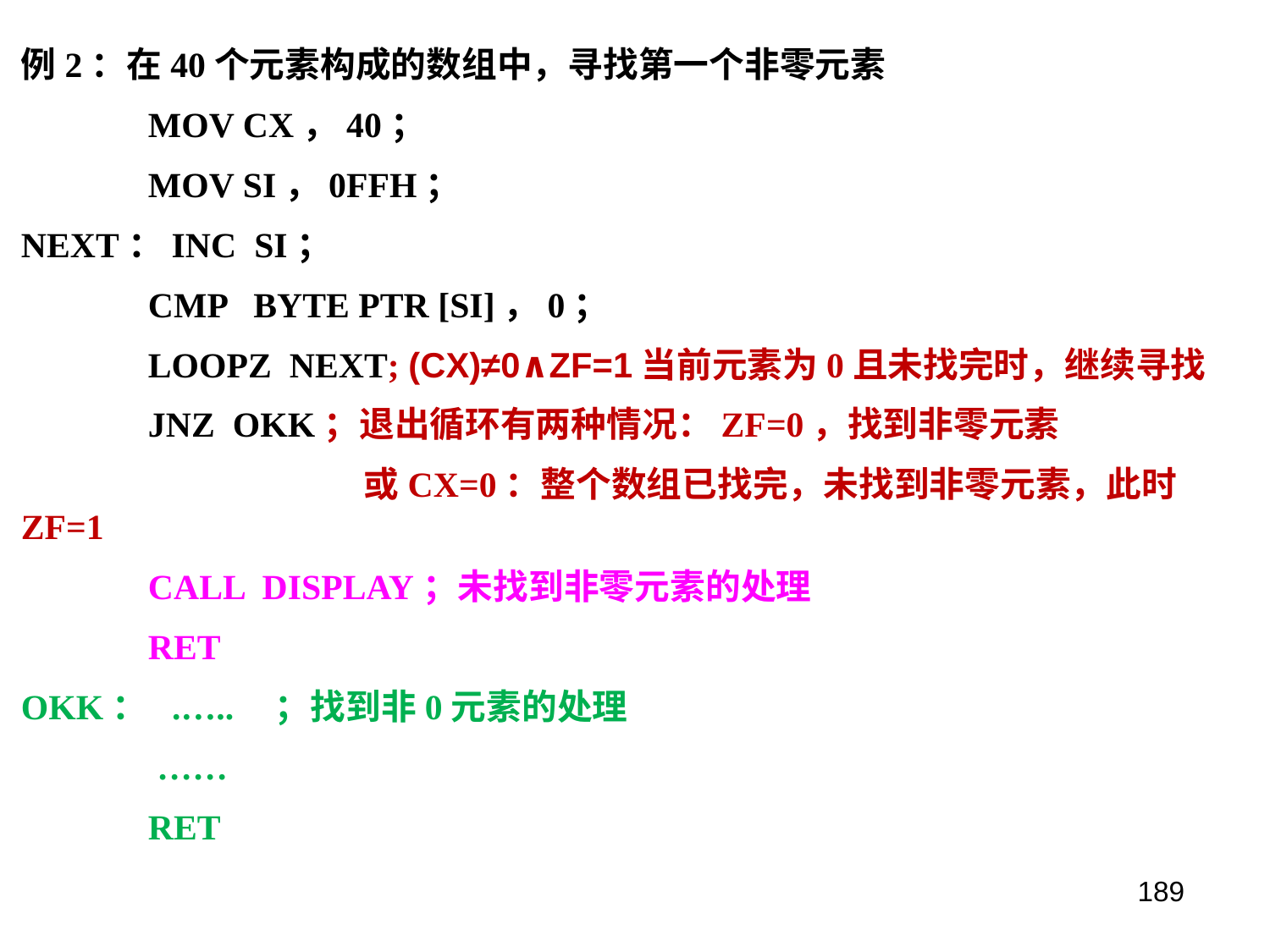

例2：在40个元素构成的数组中，寻找第一个非零元素
	MOV CX，40；
	MOV SI，0FFH；
NEXT：INC  SI；
	CMP   BYTE PTR [SI]，0；
	LOOPZ  NEXT; (CX)≠0∧ZF=1当前元素为0且未找完时，继续寻找
	JNZ  OKK；退出循环有两种情况：ZF=0，找到非零元素
		          或CX=0：整个数组已找完，未找到非零元素，此时ZF=1
	CALL  DISPLAY；未找到非零元素的处理
	RET
OKK：  .…..	；找到非0元素的处理
	 ……
	RET
189